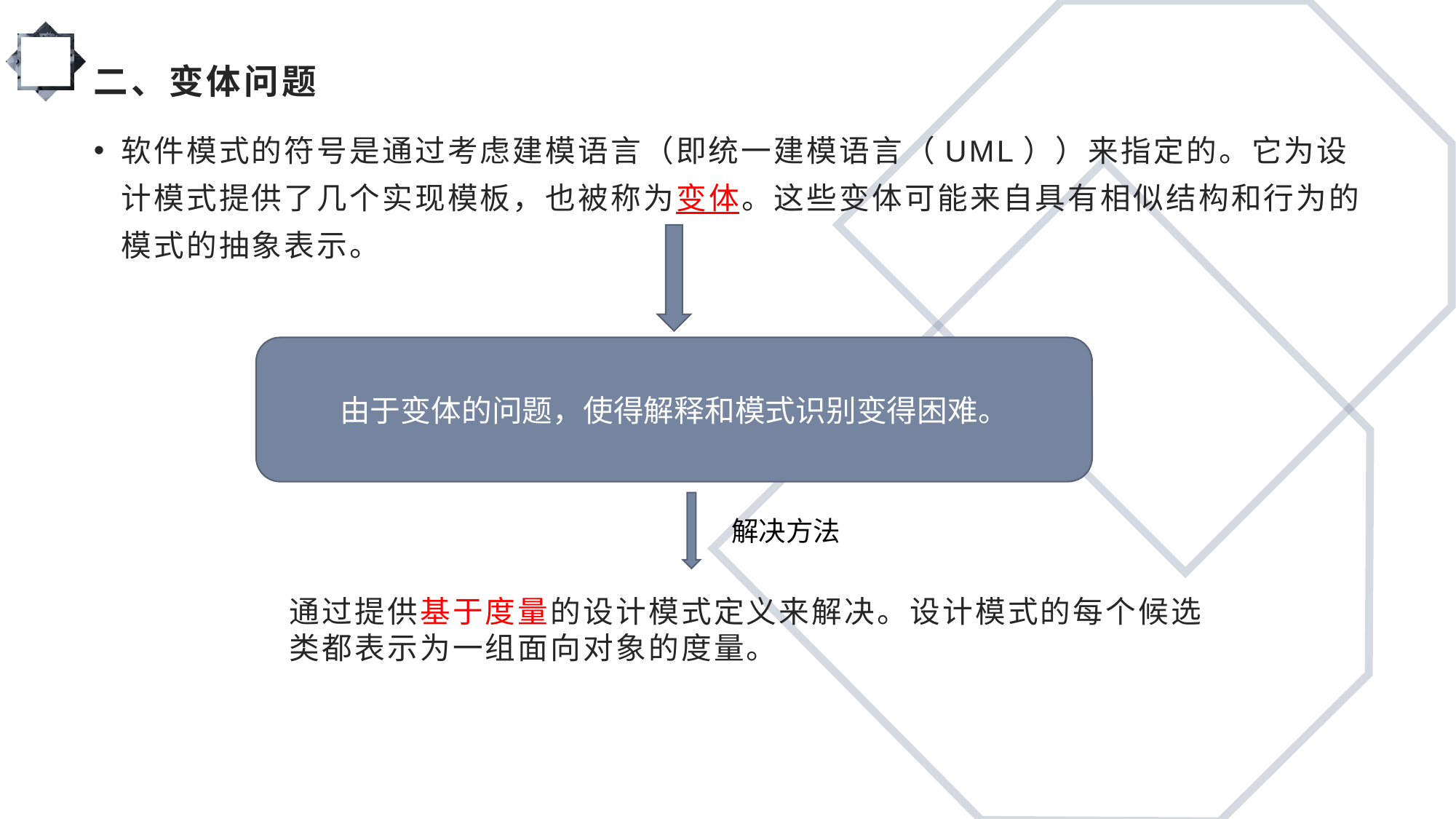

# 二、变体问题
软件模式的符号是通过考虑建模语言（即统一建模语言（UML））来指定的。它为设计模式提供了几个实现模板，也被称为变体。这些变体可能来自具有相似结构和行为的模式的抽象表示。

由于变体的问题，使得解释和模式识别变得困难。

解决方法
通过提供基于度量的设计模式定义来解决。设计模式的每个候选类都表示为一组面向对象的度量。